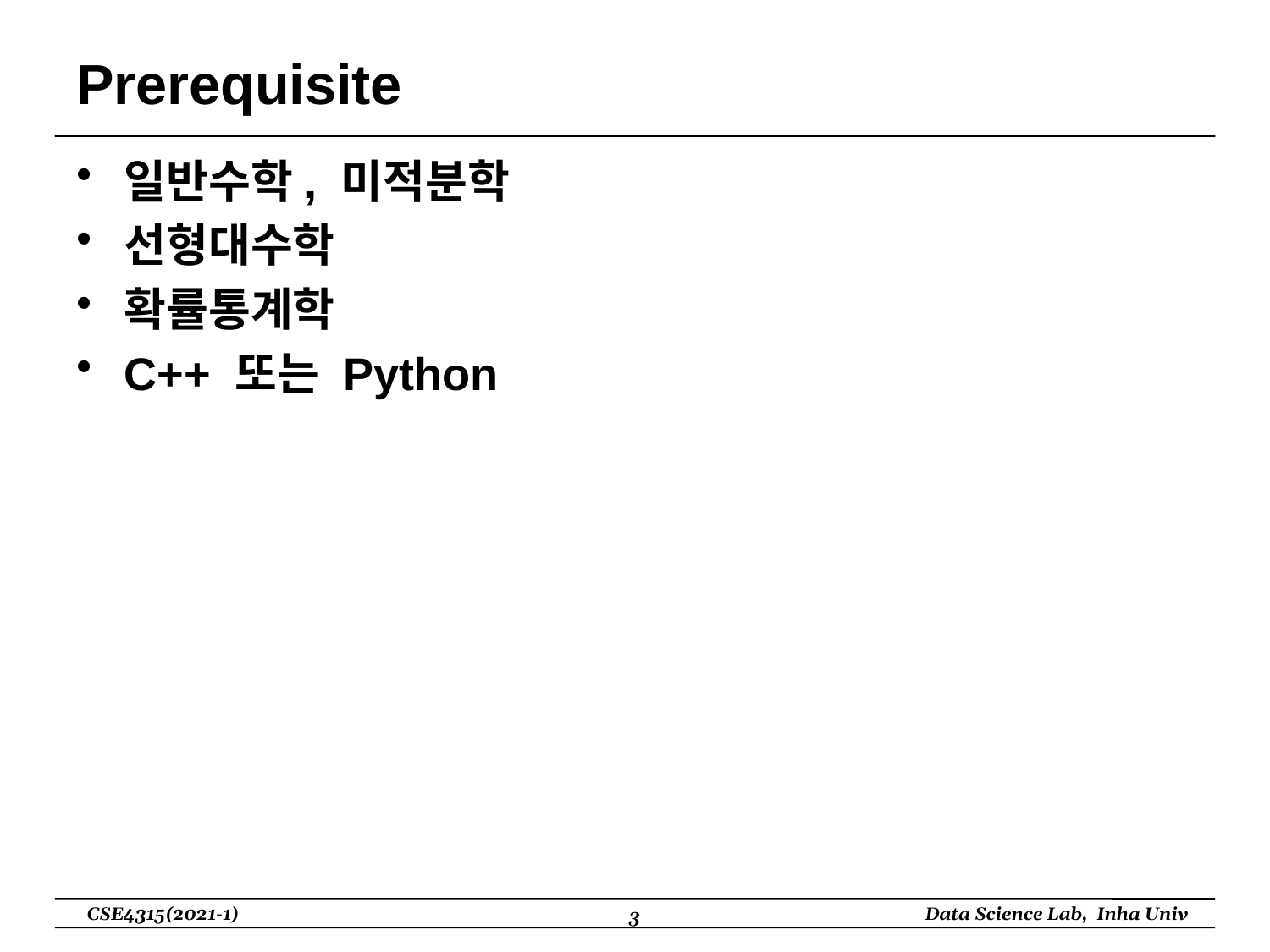

# Prerequisite
일반수학, 미적분학
선형대수학
확률통계학
C++ 또는 Python

3